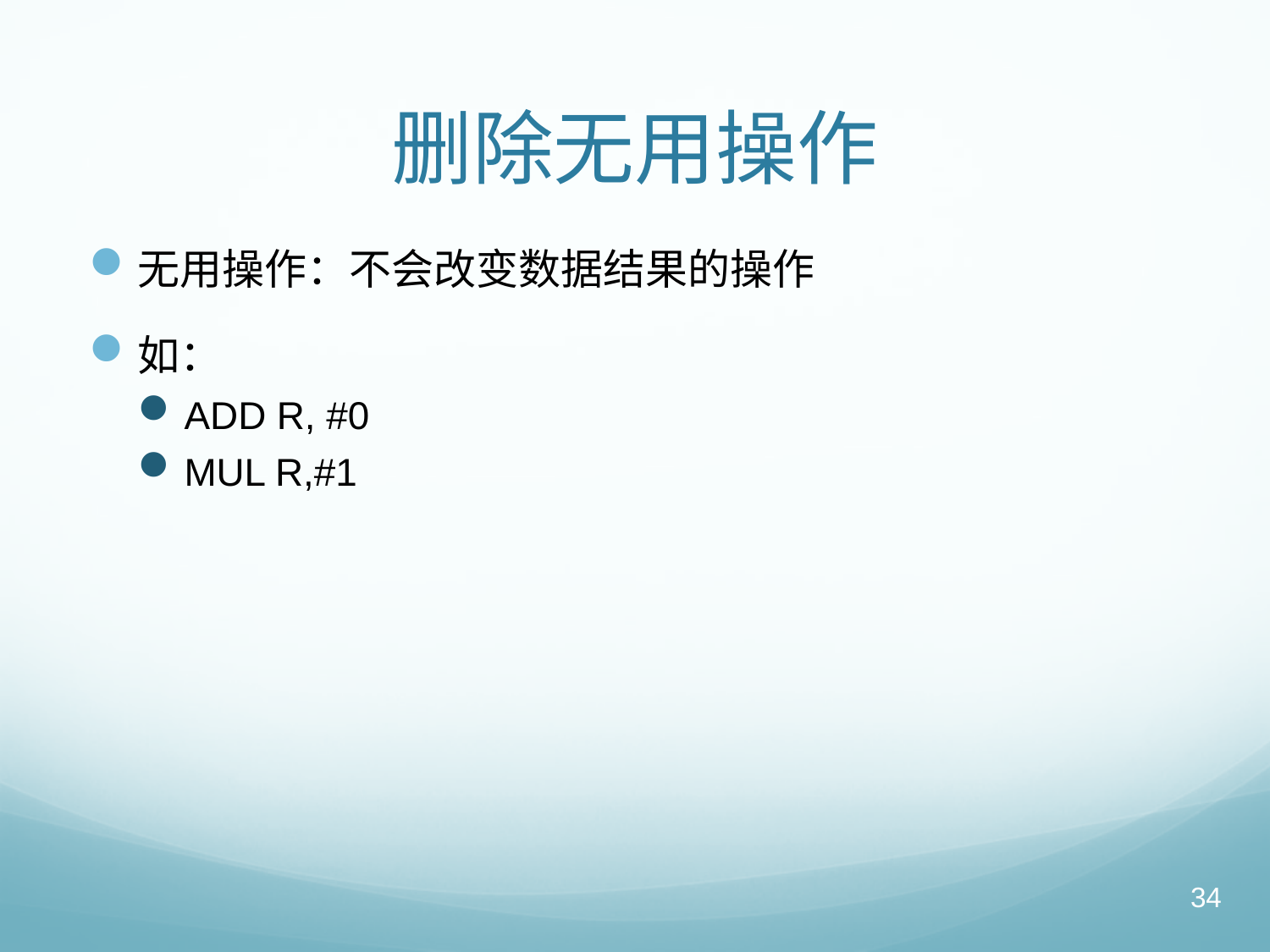

# 删除无用操作
无用操作：不会改变数据结果的操作
如：
ADD R, #0
MUL R,#1
34